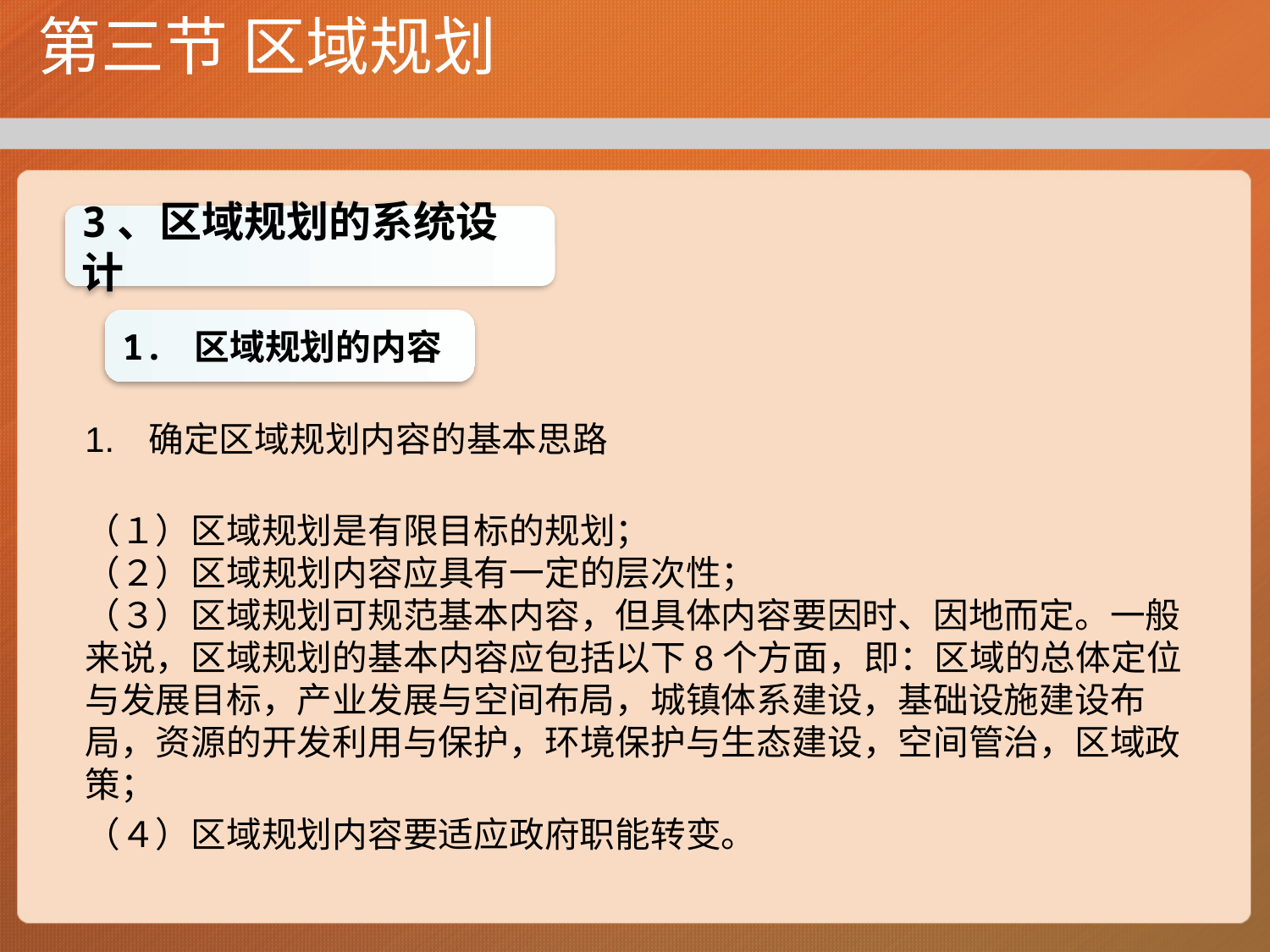

# 第三节 区域规划

3、区域规划的系统设计

1. 区域规划的内容
确定区域规划内容的基本思路
（１）区域规划是有限目标的规划；
（２）区域规划内容应具有一定的层次性；
（３）区域规划可规范基本内容，但具体内容要因时、因地而定。一般来说，区域规划的基本内容应包括以下8个方面，即：区域的总体定位与发展目标，产业发展与空间布局，城镇体系建设，基础设施建设布局，资源的开发利用与保护，环境保护与生态建设，空间管治，区域政策；
（４）区域规划内容要适应政府职能转变。